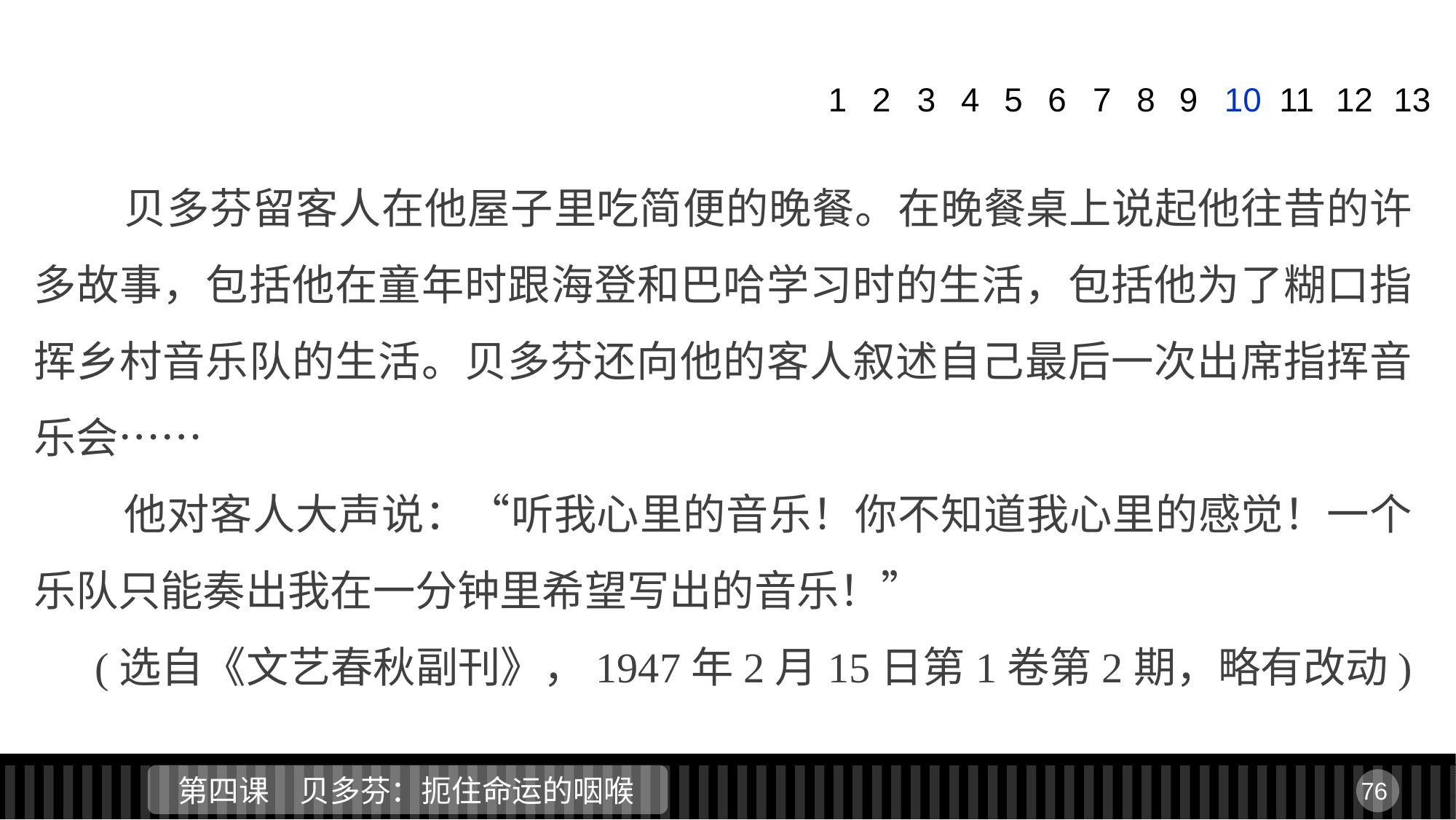

1
2
3
4
5
6
7
8
9
10
11
12
13
        贝多芬留客人在他屋子里吃简便的晚餐。在晚餐桌上说起他往昔的许多故事，包括他在童年时跟海登和巴哈学习时的生活，包括他为了糊口指挥乡村音乐队的生活。贝多芬还向他的客人叙述自己最后一次出席指挥音乐会……
        他对客人大声说：“听我心里的音乐！你不知道我心里的感觉！一个乐队只能奏出我在一分钟里希望写出的音乐！”
(选自《文艺春秋副刊》，1947年2月15日第1卷第2期，略有改动)